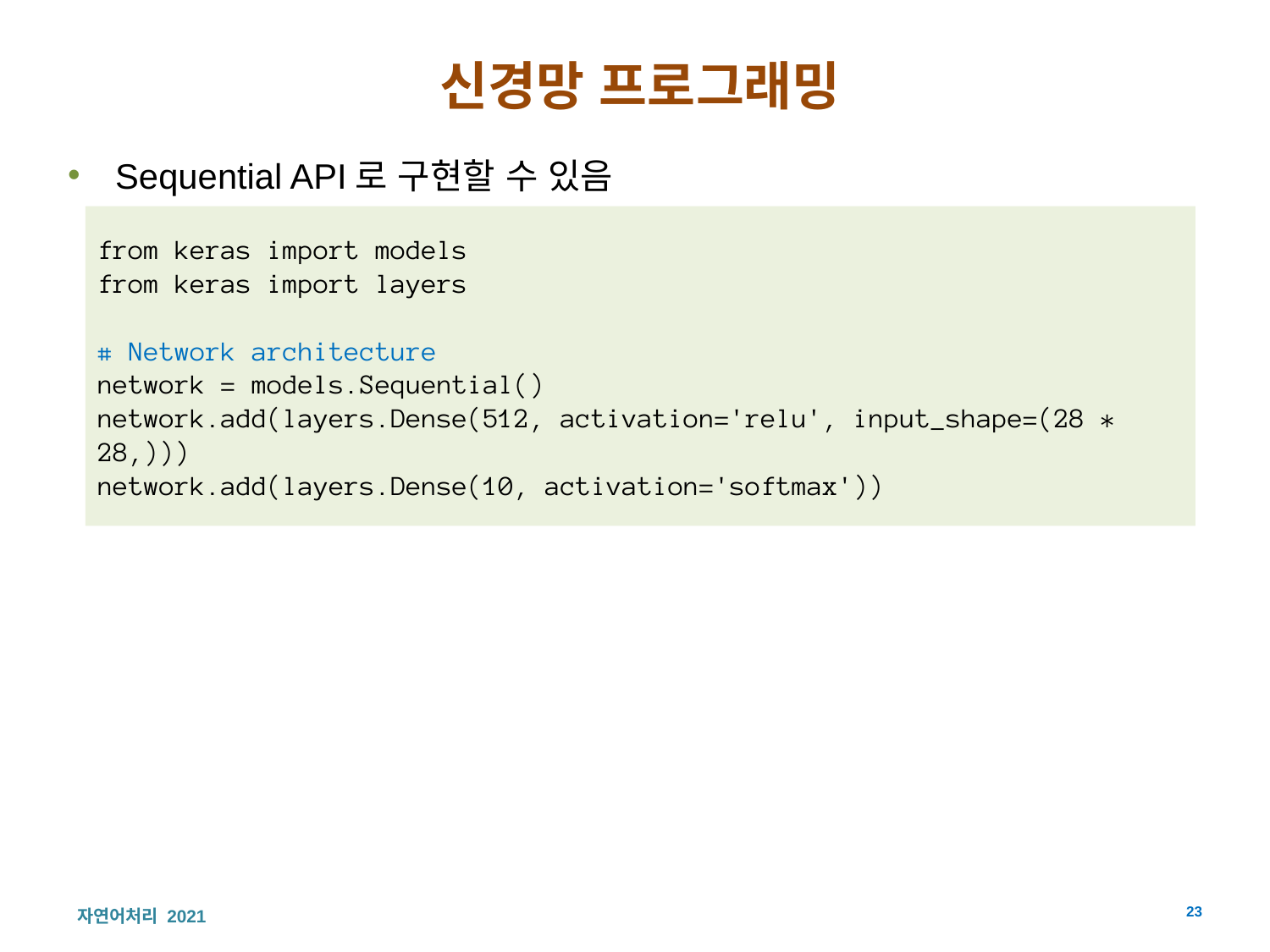

# 신경망 프로그래밍
Sequential API로 구현할 수 있음

from keras import models
from keras import layers

# Network architecture
network = models.Sequential()
network.add(layers.Dense(512, activation='relu', input_shape=(28 * 28,)))
network.add(layers.Dense(10, activation='softmax'))